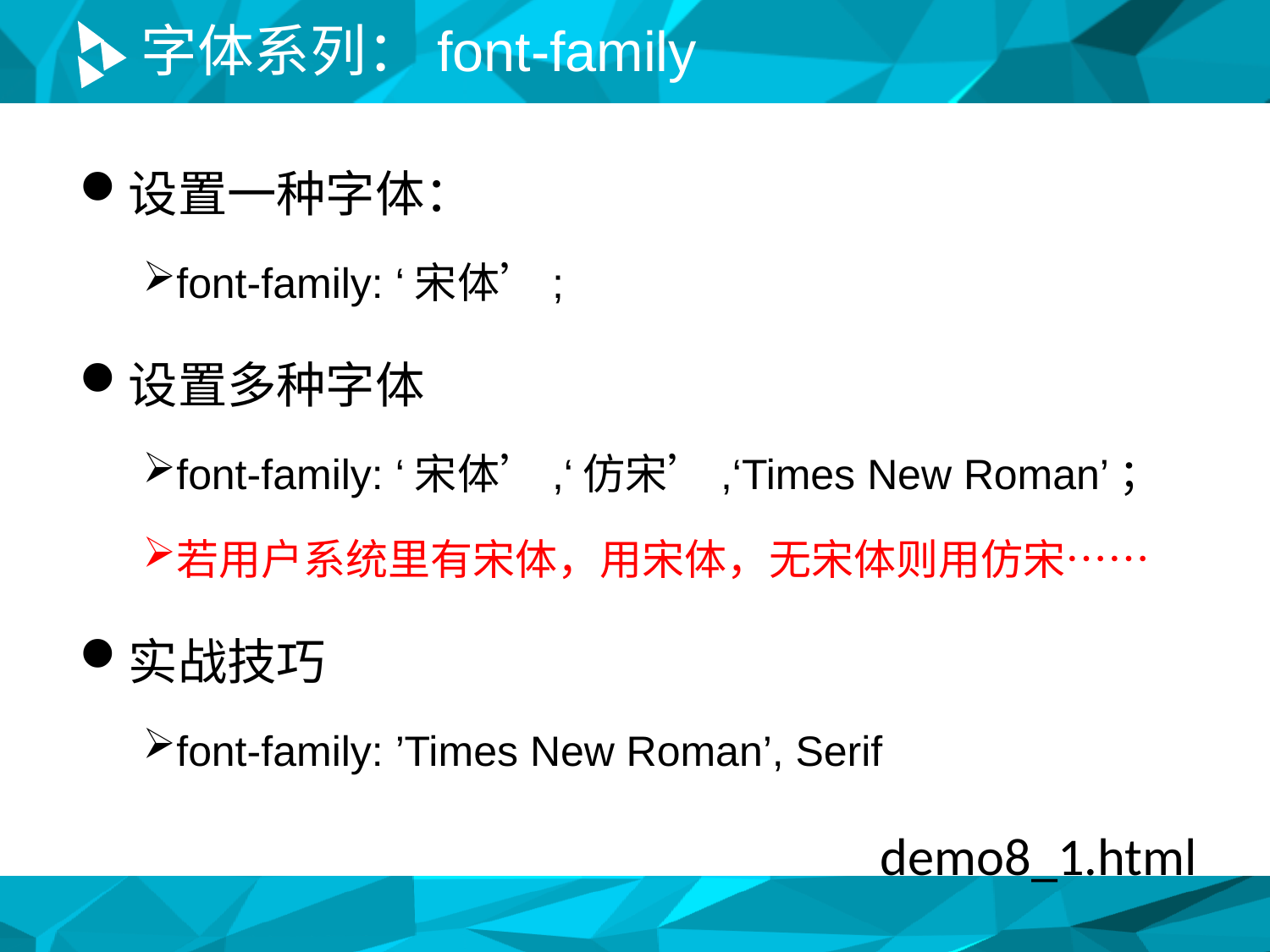

# 字体系列：font-family
设置一种字体：
font-family: ‘宋体’;
设置多种字体
font-family: ‘宋体’,‘仿宋’,‘Times New Roman’；
若用户系统里有宋体，用宋体，无宋体则用仿宋……
实战技巧
font-family: ’Times New Roman’, Serif
demo8_1.html